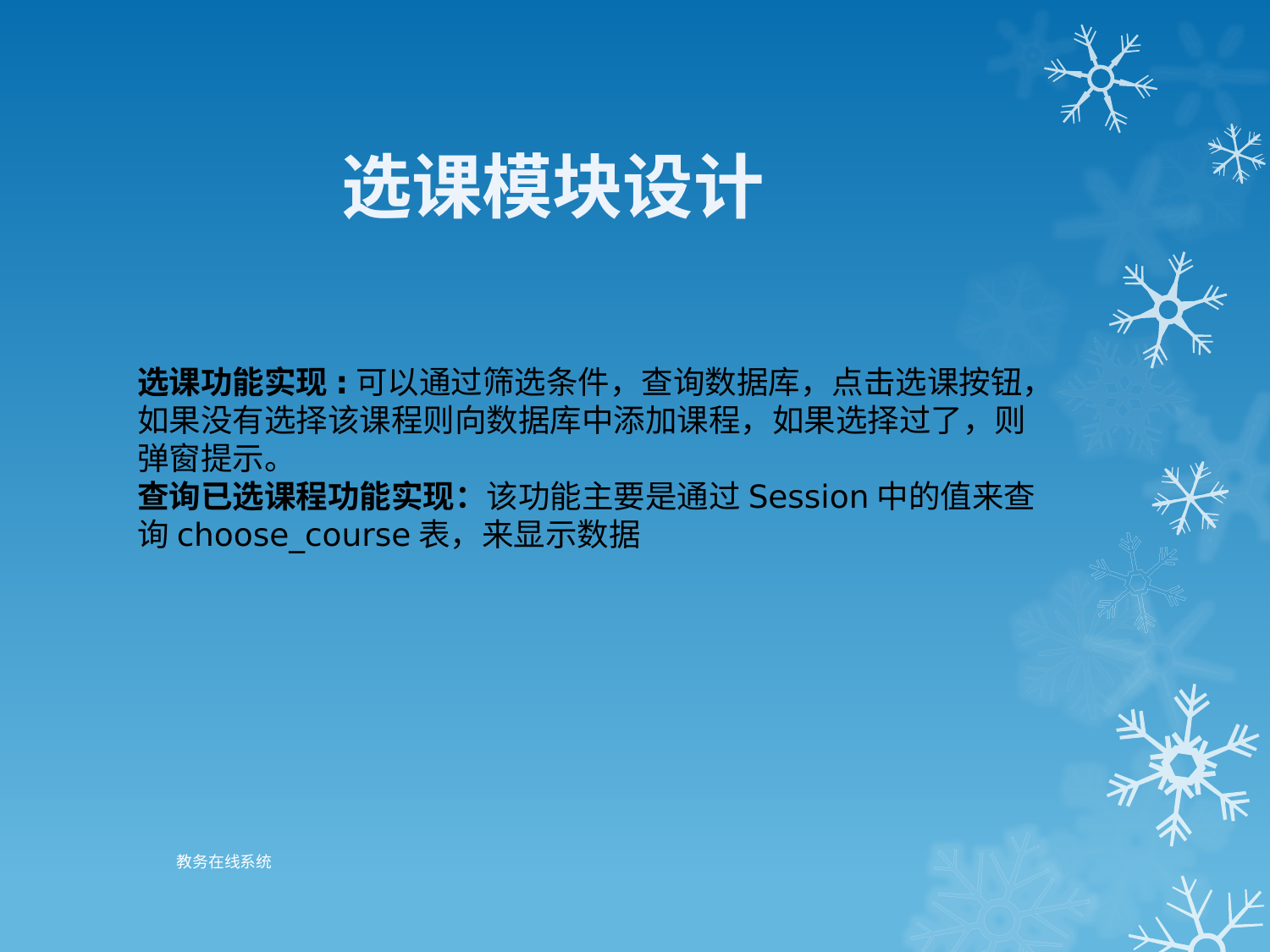

选课模块设计
选课功能实现:可以通过筛选条件，查询数据库，点击选课按钮，如果没有选择该课程则向数据库中添加课程，如果选择过了，则弹窗提示。
查询已选课程功能实现：该功能主要是通过Session中的值来查询choose_course表，来显示数据
教务在线系统